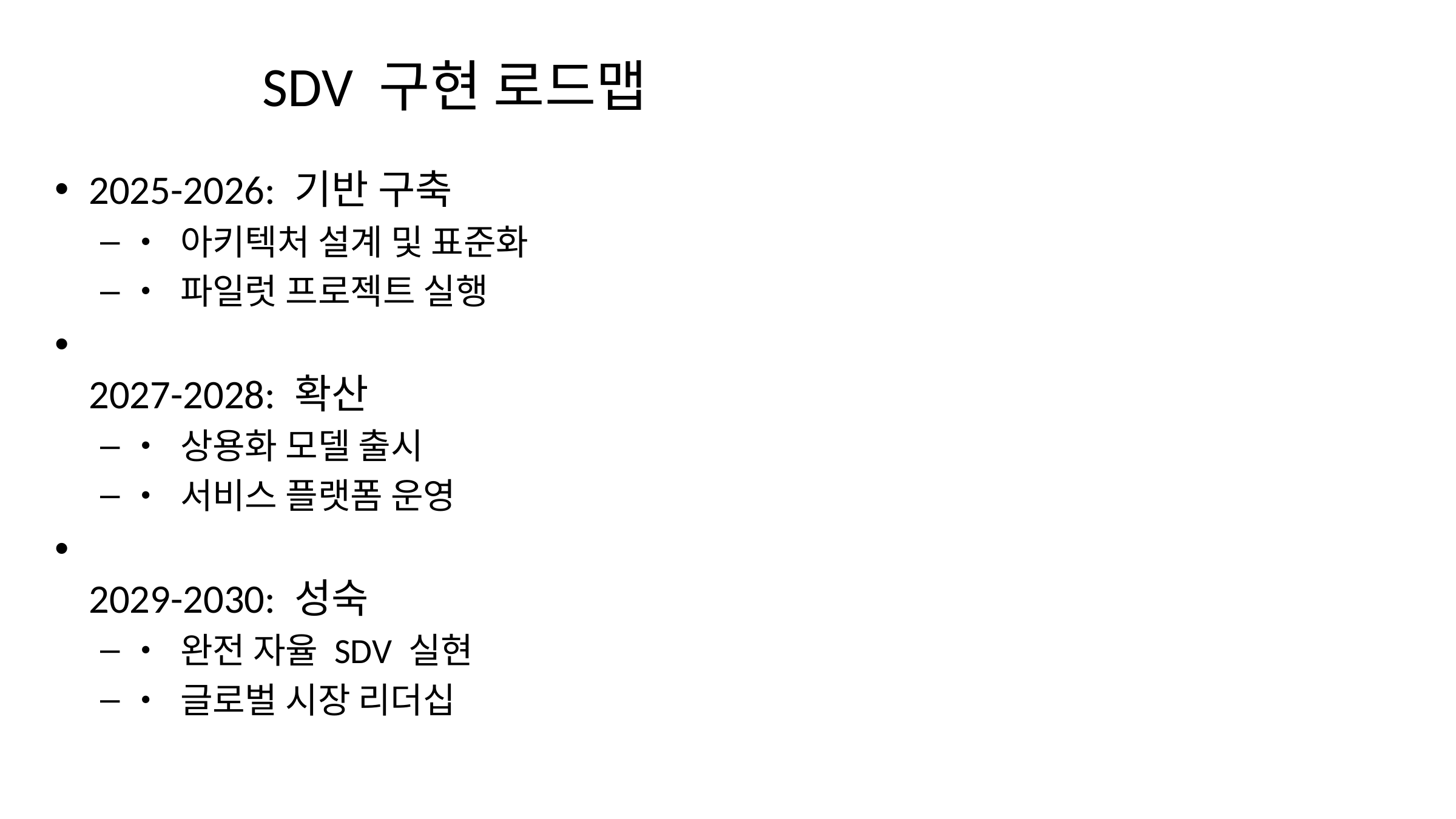

# SDV 구현 로드맵
2025-2026: 기반 구축
• 아키텍처 설계 및 표준화
• 파일럿 프로젝트 실행
2027-2028: 확산
• 상용화 모델 출시
• 서비스 플랫폼 운영
2029-2030: 성숙
• 완전 자율 SDV 실현
• 글로벌 시장 리더십